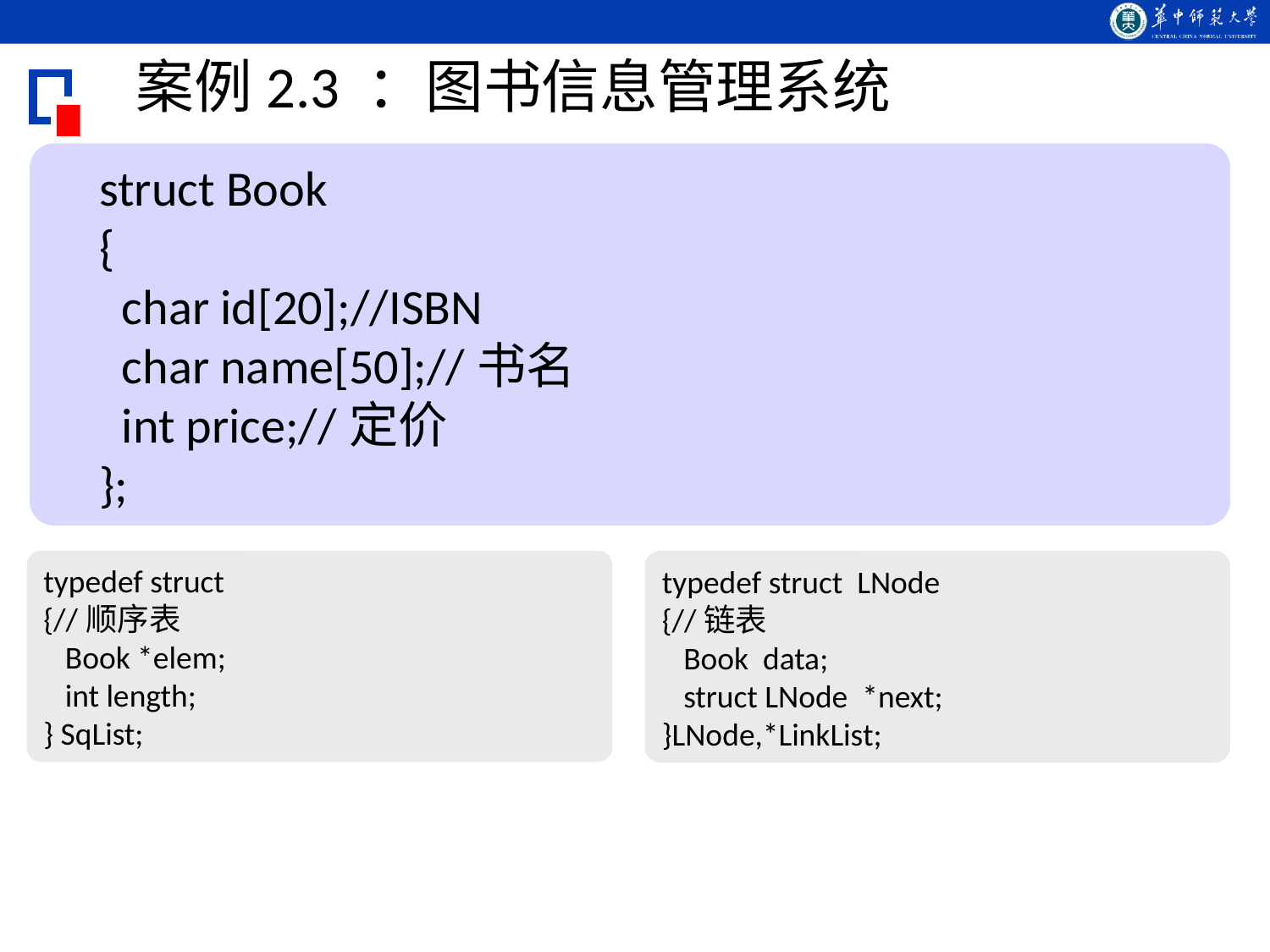

案例2.3 ：图书信息管理系统
struct Book
{
  char id[20];//ISBN
  char name[50];//书名
  int price;//定价
};
typedef struct
{//顺序表
   Book *elem;
   int length;
} SqList;
typedef struct  LNode
{//链表
   Book  data;
   struct LNode  *next;
}LNode,*LinkList;